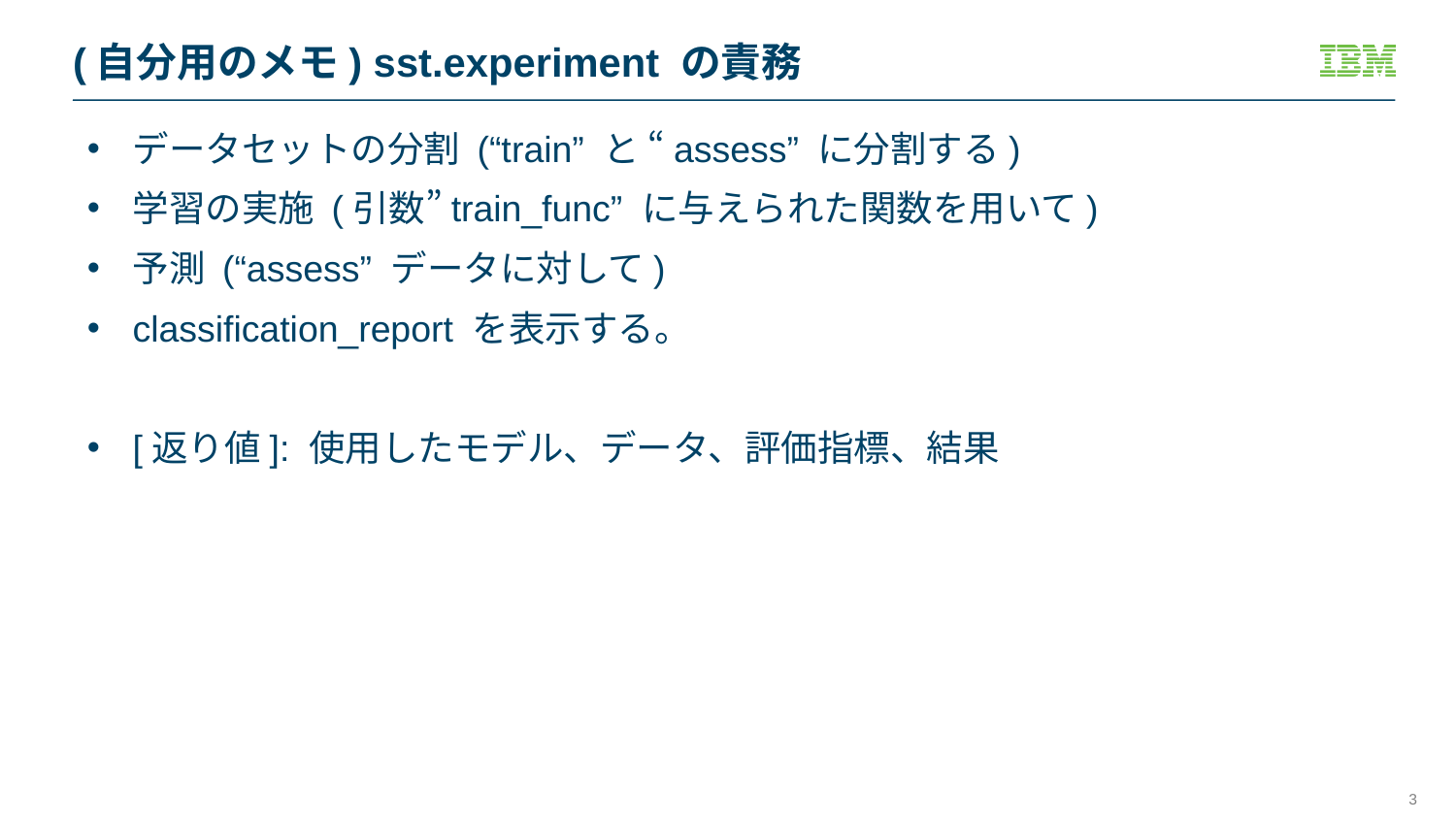

# (自分用のメモ) sst.experiment の責務
データセットの分割 (“train” と “assess” に分割する)
学習の実施 (引数”train_func” に与えられた関数を用いて)
予測 (“assess” データに対して)
classification_report を表示する。

[返り値]: 使用したモデル、データ、評価指標、結果
3